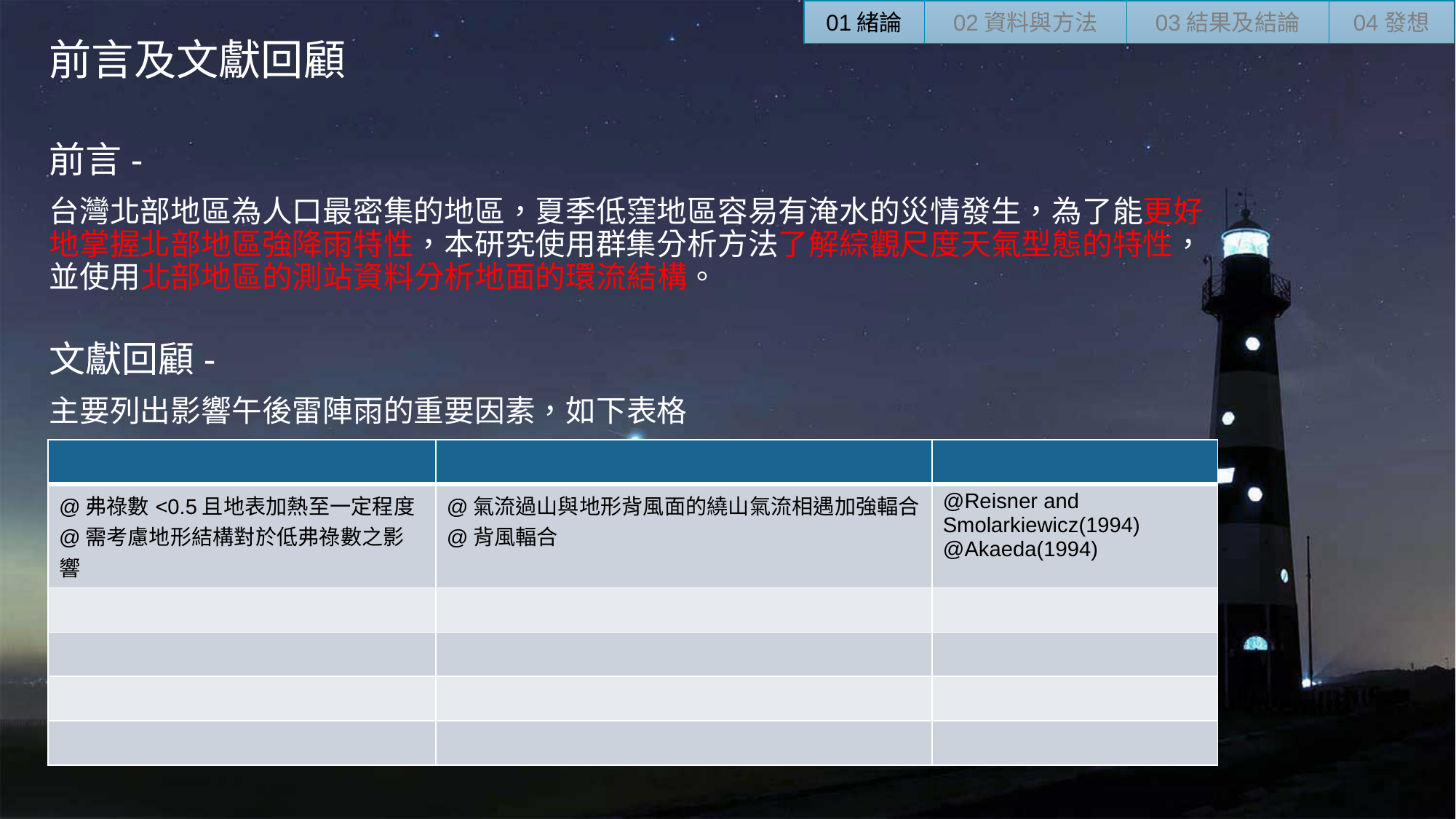

01緒論
02資料與方法
03結果及結論
04發想
前言及文獻回顧
前言-
台灣北部地區為人口最密集的地區，夏季低窪地區容易有淹水的災情發生，為了能更好地掌握北部地區強降雨特性，本研究使用群集分析方法了解綜觀尺度天氣型態的特性，並使用北部地區的測站資料分析地面的環流結構。
文獻回顧-
主要列出影響午後雷陣雨的重要因素，如下表格

|  |  |  |
| --- | --- | --- |
| @弗祿數<0.5且地表加熱至一定程度 @需考慮地形結構對於低弗祿數之影響 | @氣流過山與地形背風面的繞山氣流相遇加強輻合 @背風輻合 | @Reisner and Smolarkiewicz(1994) @Akaeda(1994) |
|  |  |  |
|  |  |  |
|  |  |  |
|  |  |  |